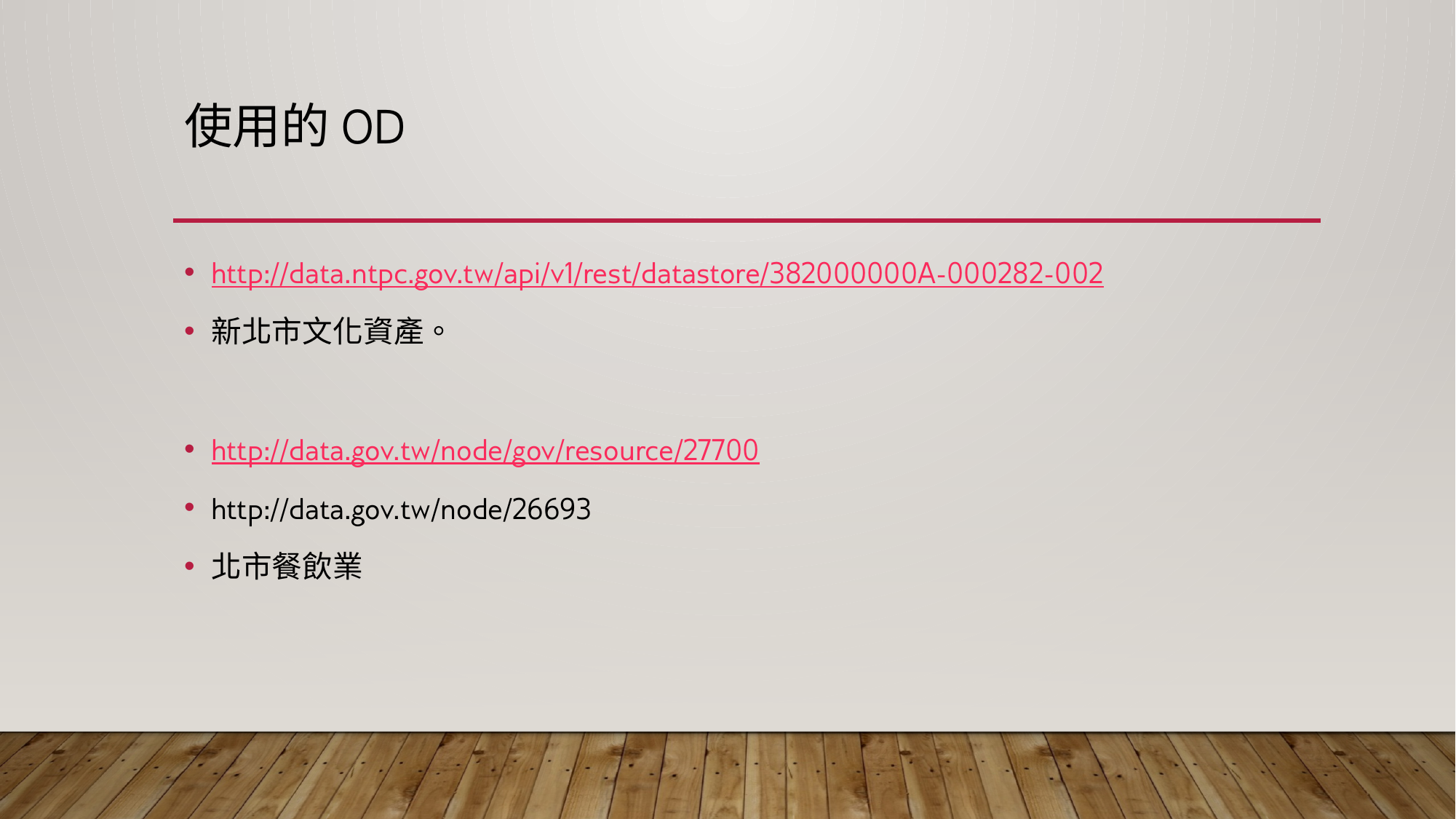

# 使用的od
http://data.ntpc.gov.tw/api/v1/rest/datastore/382000000A-000282-002
新北市文化資產。

http://data.gov.tw/node/gov/resource/27700
http://data.gov.tw/node/26693
北市餐飲業